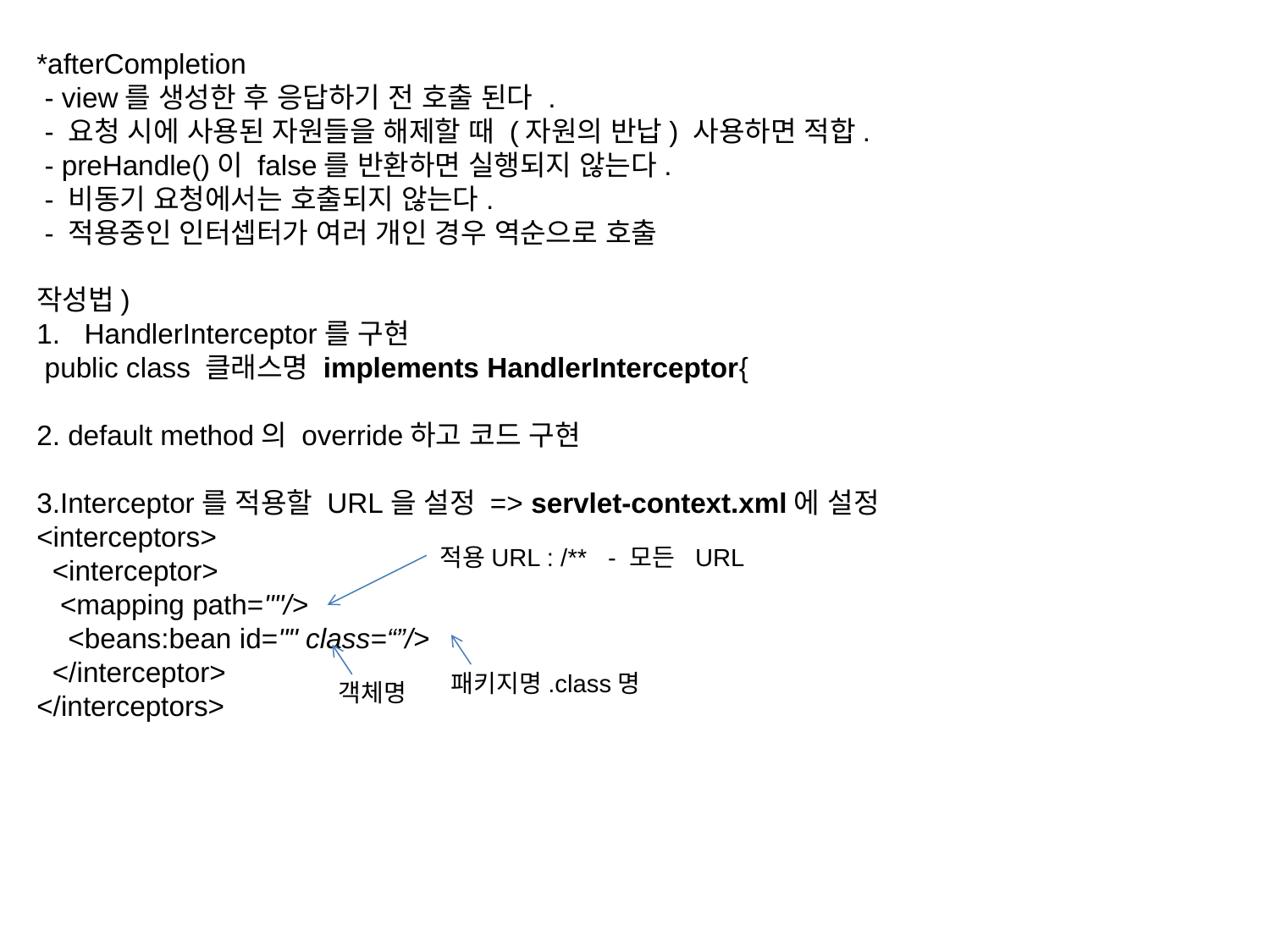

*afterCompletion
 - view를 생성한 후 응답하기 전 호출 된다 .
 - 요청 시에 사용된 자원들을 해제할 때 (자원의 반납) 사용하면 적합.
 - preHandle()이 false를 반환하면 실행되지 않는다.
 - 비동기 요청에서는 호출되지 않는다.
 - 적용중인 인터셉터가 여러 개인 경우 역순으로 호출

작성법)
HandlerInterceptor를 구현
 public class 클래스명 implements HandlerInterceptor{

2. default method의 override하고 코드 구현

3.Interceptor를 적용할 URL을 설정 => servlet-context.xml에 설정
<interceptors>
  <interceptor>
   <mapping path=""/>
    <beans:bean id="" class=“”/>
  </interceptor>
</interceptors>

적용URL : /**   - 모든  URL
패키지명.class명
객체명